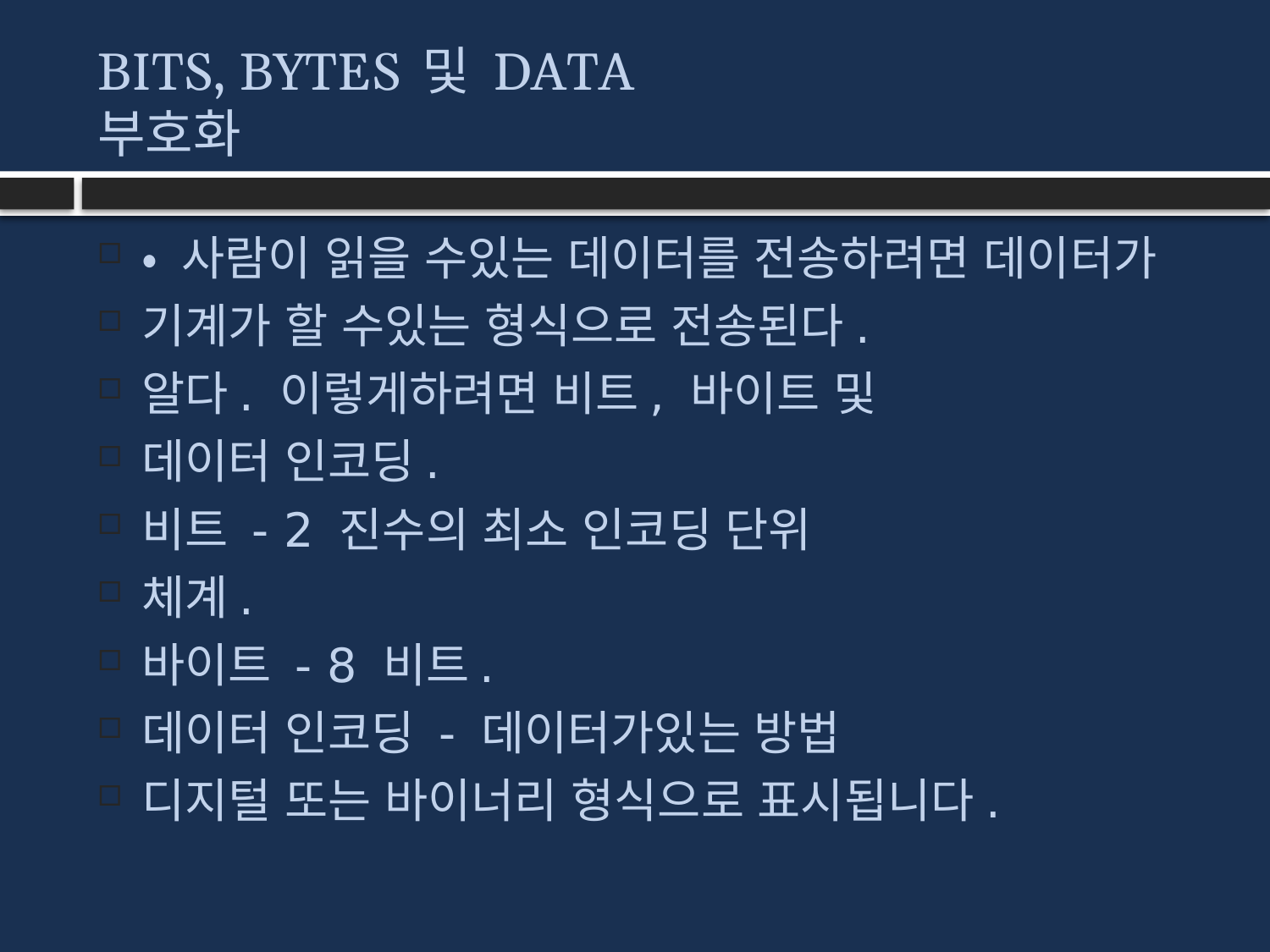

# BITS, BYTES 및 DATA 부호화
• 사람이 읽을 수있는 데이터를 전송하려면 데이터가
기계가 할 수있는 형식으로 전송된다.
알다. 이렇게하려면 비트, 바이트 및
데이터 인코딩.
비트 - 2 진수의 최소 인코딩 단위
체계.
바이트 - 8 비트.
데이터 인코딩 - 데이터가있는 방법
디지털 또는 바이너리 형식으로 표시됩니다.